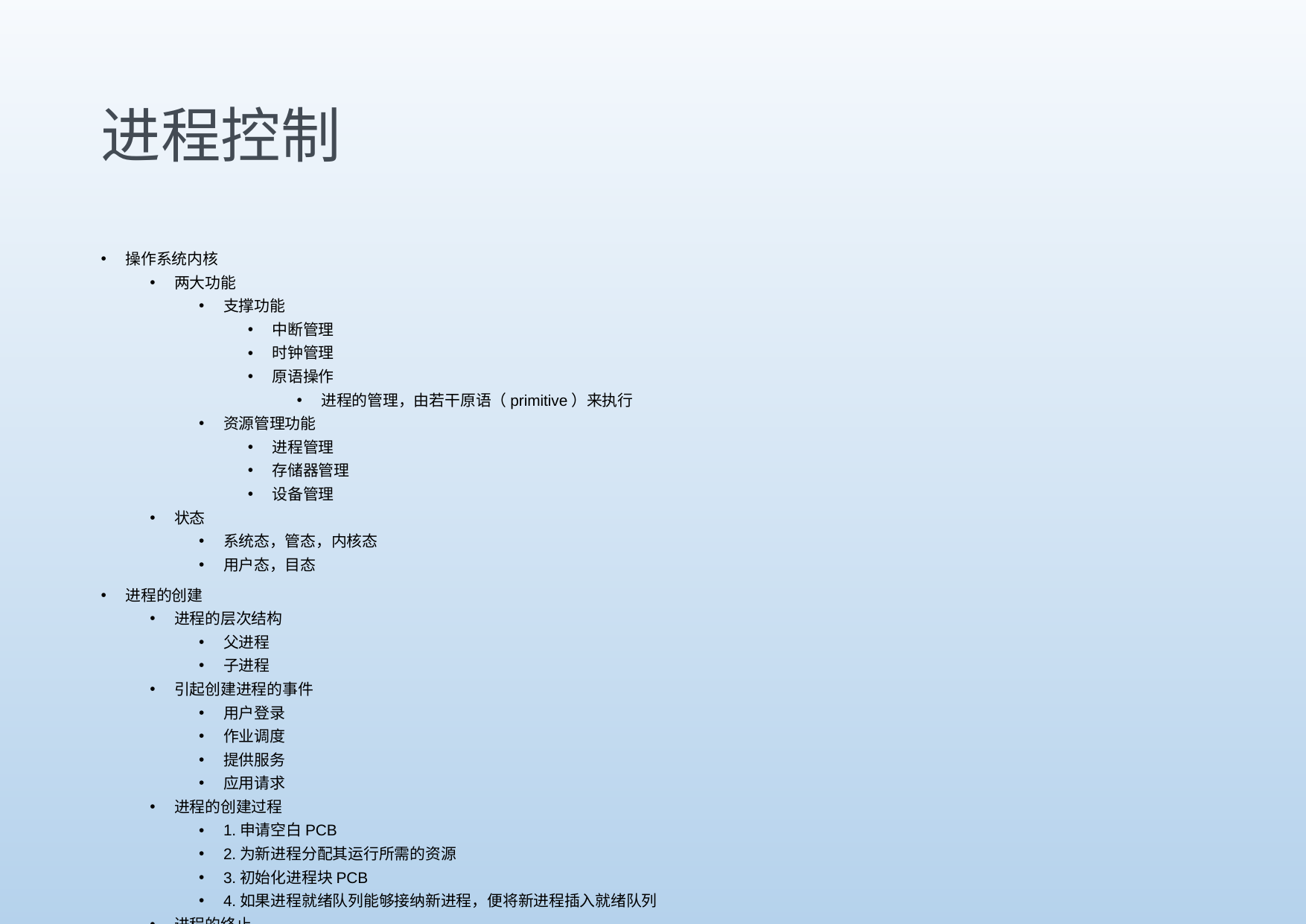

# 进程控制
操作系统内核
两大功能
支撑功能
中断管理
时钟管理
原语操作
进程的管理，由若干原语（primitive）来执行
资源管理功能
进程管理
存储器管理
设备管理
状态
系统态，管态，内核态
用户态，目态
进程的创建
进程的层次结构
父进程
子进程
引起创建进程的事件
用户登录
作业调度
提供服务
应用请求
进程的创建过程
1.申请空白PCB
2.为新进程分配其运行所需的资源
3.初始化进程块PCB
4.如果进程就绪队列能够接纳新进程，便将新进程插入就绪队列
进程的终止
引起进程终止的事件
1.正常结束
2.异常结束
3.外界干预
进程的终止过程
1.根据被终止进程的标识符
进程的阻塞与唤醒
引起进程阻塞和唤醒的事件
请求系统服务而未满足
启动某种操作而阻塞当前进程
新数据尚未到达
无新工作可做：系统进程
进程阻塞过程(自己阻塞自己)
进程唤醒过程(系统或其他进程唤醒自己)
进程的挂起与激活
suspend
active
进程同步
基本概念
两种形式的制约关系
间接相互制约关系
互斥——竞争
直接相互制约关系
同步——协作
临界资源
分区
进入区enter section
临界区critical section
退出区exit section
剩余区remainder section
同步机制应遵循的规则
1.空闲让进
2.忙则等待
3.有限等待
4.让权等待
进程同步机制
软件同步机制:都没有解决让权等待，而且部分方法还会产生死锁的情况
硬件同步机制
关中断
利用Test-and-Set指令实现互斥
利用swap指令实现进程互斥
信号量机制
整型信号量
记录型信号量
由于整型信号量没有遵循让权等待原则，记录型允许负数，即阻塞链表
AND型信号量
信号量集
理解:AND型号量的wait和signal仅能对信号施以加1或减1操作，意味着每次只能对某类临界资源进行一个单位的申请或释放。当一次需要N个单位时，便要进行N次wait操作，这显然是低效的，甚至会增加死锁的概率。此外，在有些情况下，为确保系统的安全性，当所申请的资源数量低于某一下限值时，还必须进行管制，不予以分配。因此，当进程申请某类临界资源时，在每次分配前，都必须测试资源数量，判断是否大于可分配的下限值，决定是否予以分配
操作
Swait(S1，t1，d1…Sn，tn，dn)
Ssignal(S1，d1…Sn，dn)
特殊情况
经典进程的同步问题
生产者–消费者问题
哲学家进餐问题
读者–写者问题

5